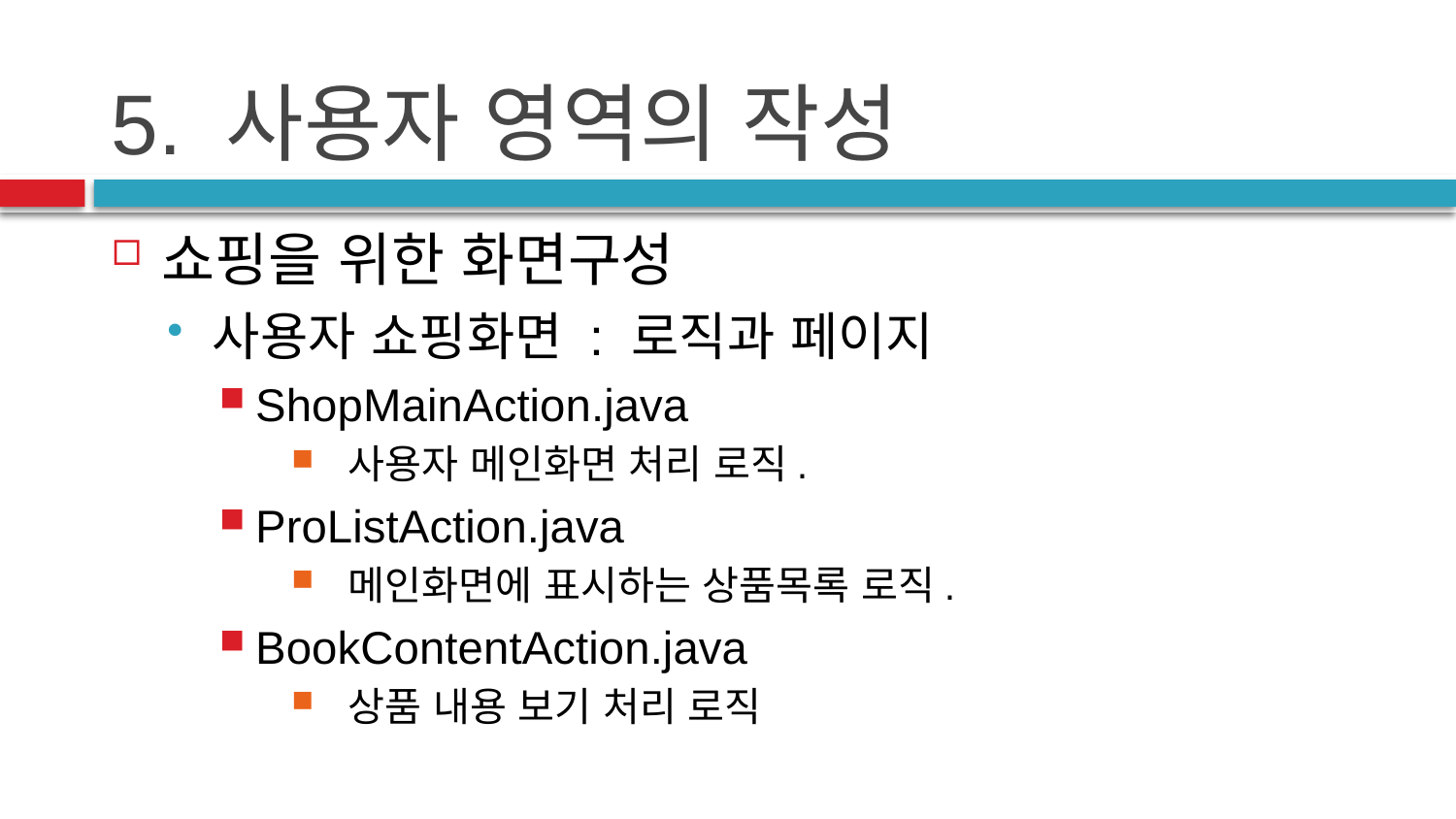

# 5. 사용자 영역의 작성
쇼핑을 위한 화면구성
사용자 쇼핑화면 : 로직과 페이지
ShopMainAction.java
 사용자 메인화면 처리 로직.
ProListAction.java
 메인화면에 표시하는 상품목록 로직.
BookContentAction.java
 상품 내용 보기 처리 로직